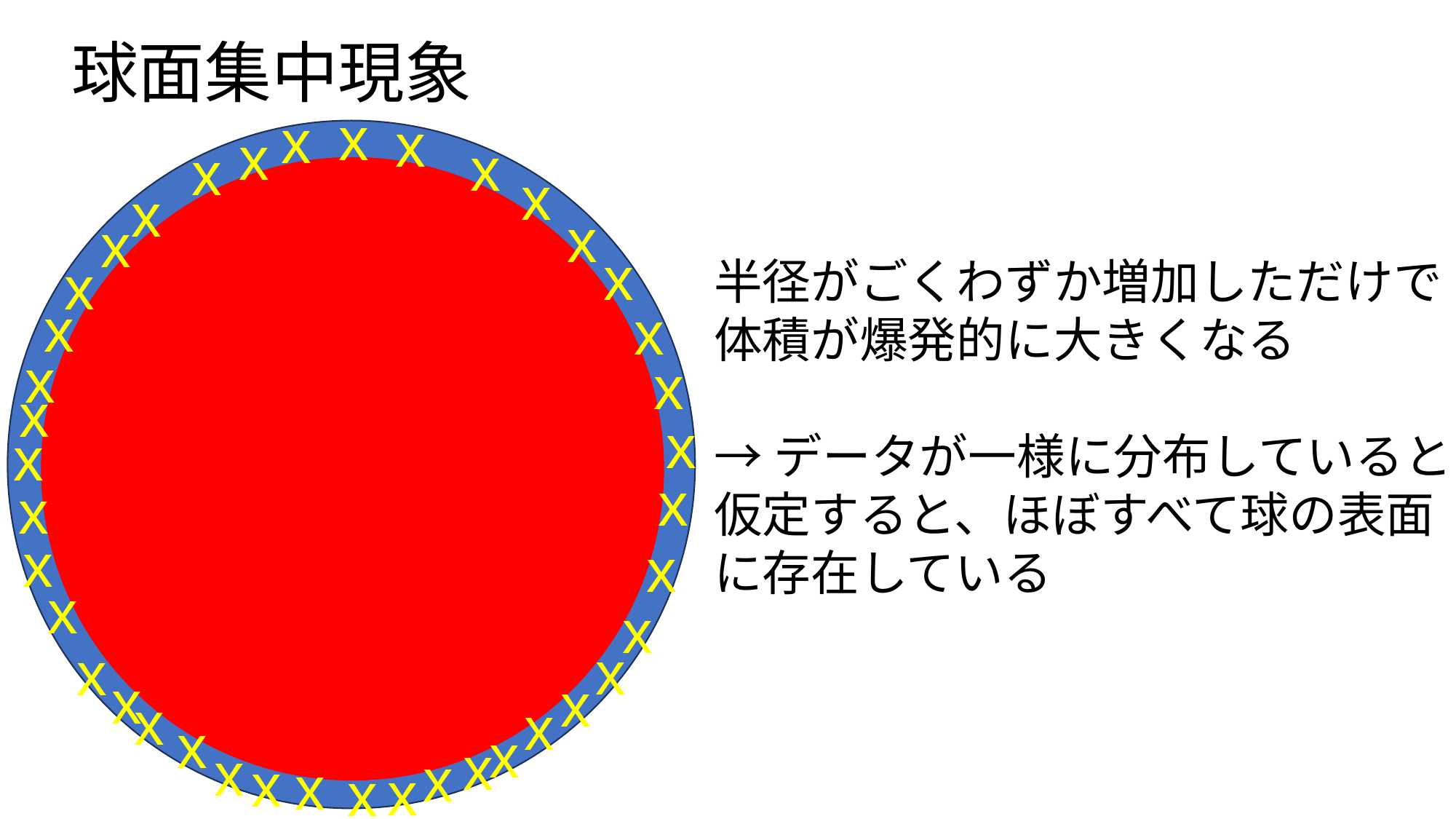

球面集中現象
x
x
x
x

x
x
x

x
x
x
x
x
半径がごくわずか増加しただけで体積が爆発的に大きくなる

→データが一様に分布していると仮定すると、ほぼすべて球の表面に存在している
x
x
x
x
x
x
x
x
x
x
x
x
x
x
x
x
x
x
x
x
x
x
x
x
x
x
x
x